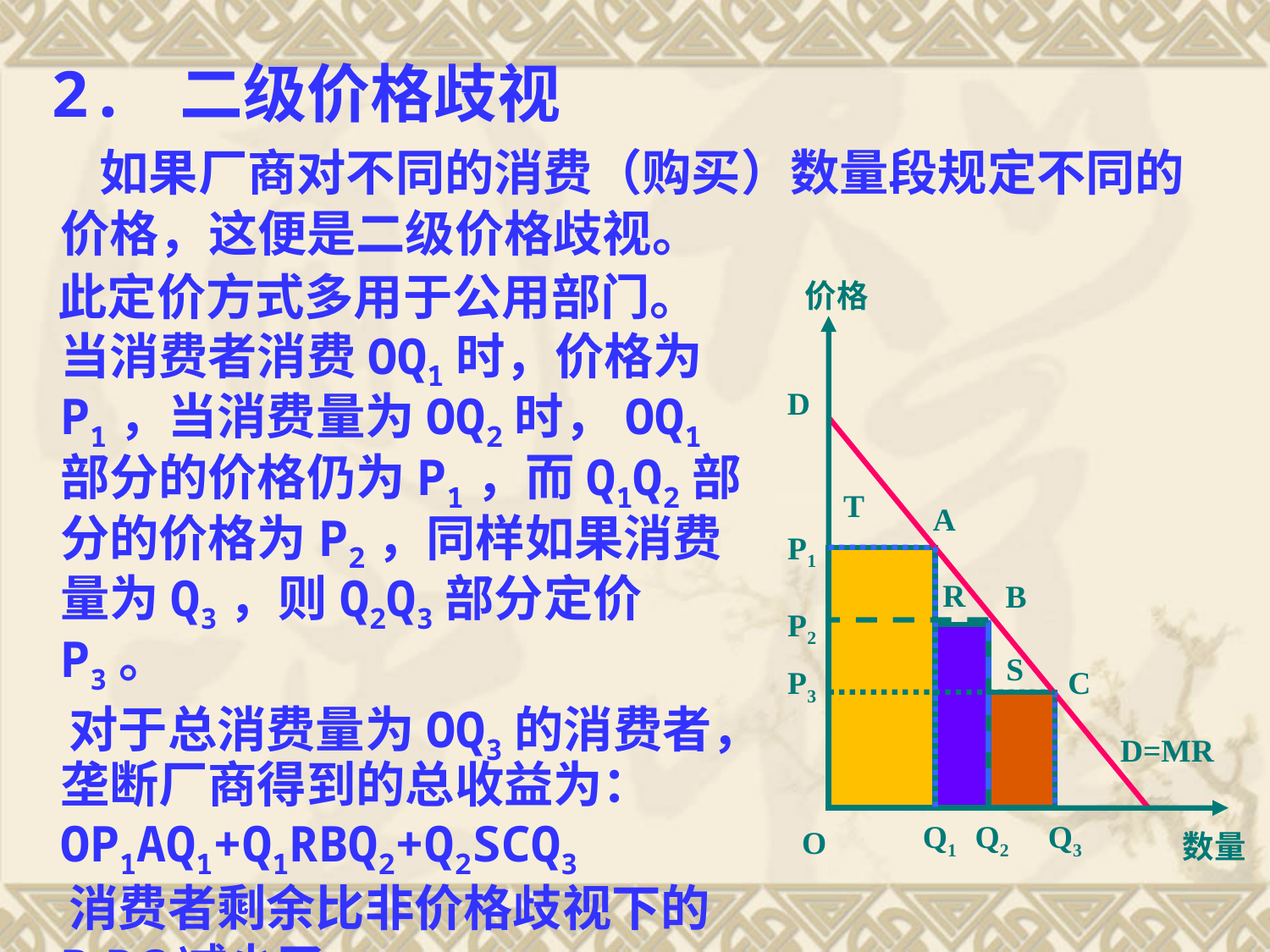

2. 二级价格歧视
	  如果厂商对不同的消费（购买）数量段规定不同的价格，这便是二级价格歧视。
   此定价方式多用于公用部门。当消费者消费OQ1时，价格为P1，当消费量为OQ2时，OQ1部分的价格仍为P1，而Q1Q2部分的价格为P2，同样如果消费量为Q3，则Q2Q3部分定价P3。
    对于总消费量为OQ3的消费者，垄断厂商得到的总收益为：OP1AQ1+Q1RBQ2+Q2SCQ3
    消费者剩余比非价格歧视下的P3DC减少了。
价格

D

T
A
P1

R
B
P2

S
P3
C

D=MR
Q1
Q2
Q3
O
数量